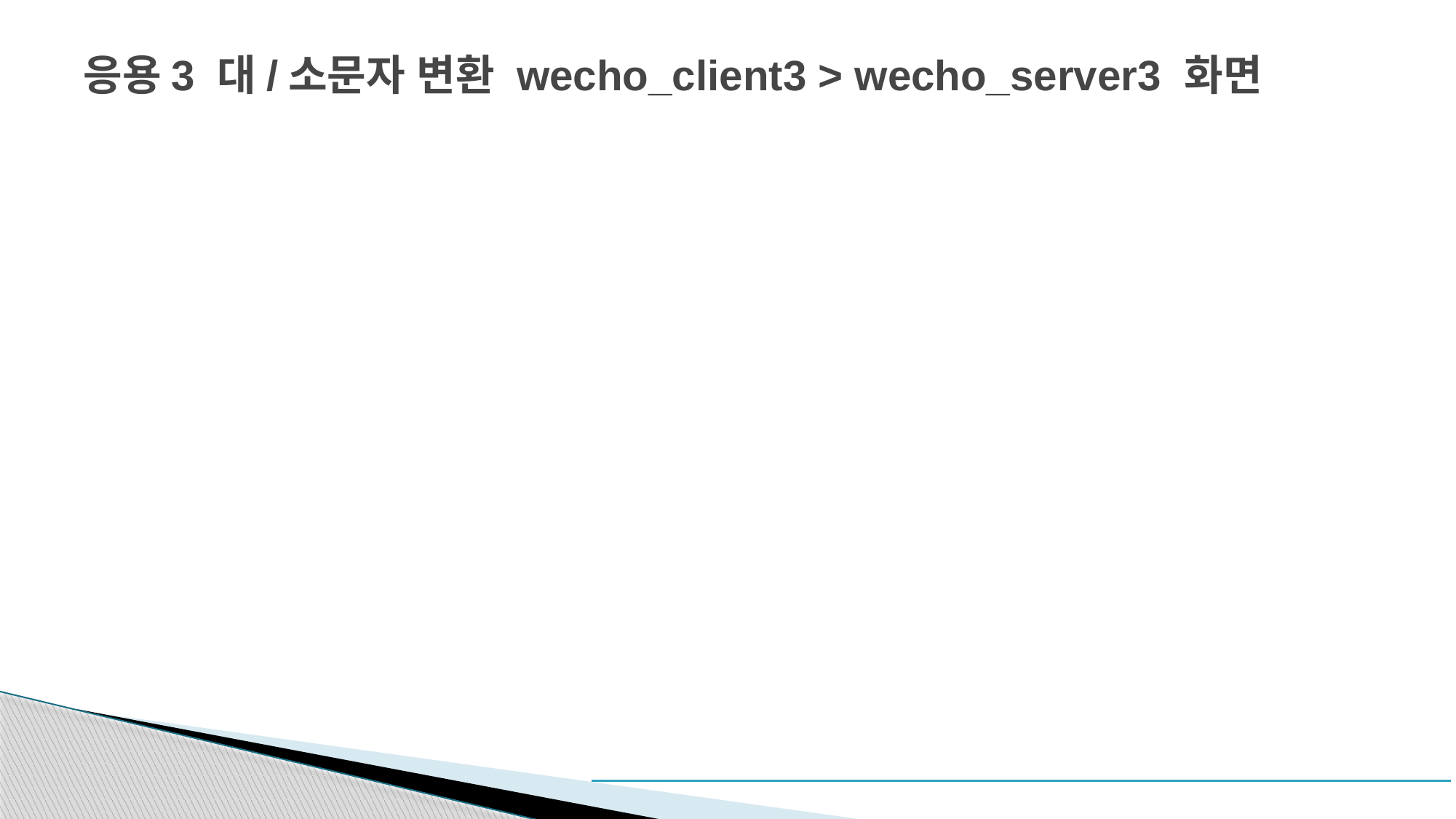

# 응용3 대/소문자 변환 wecho_client3 > wecho_server3 화면